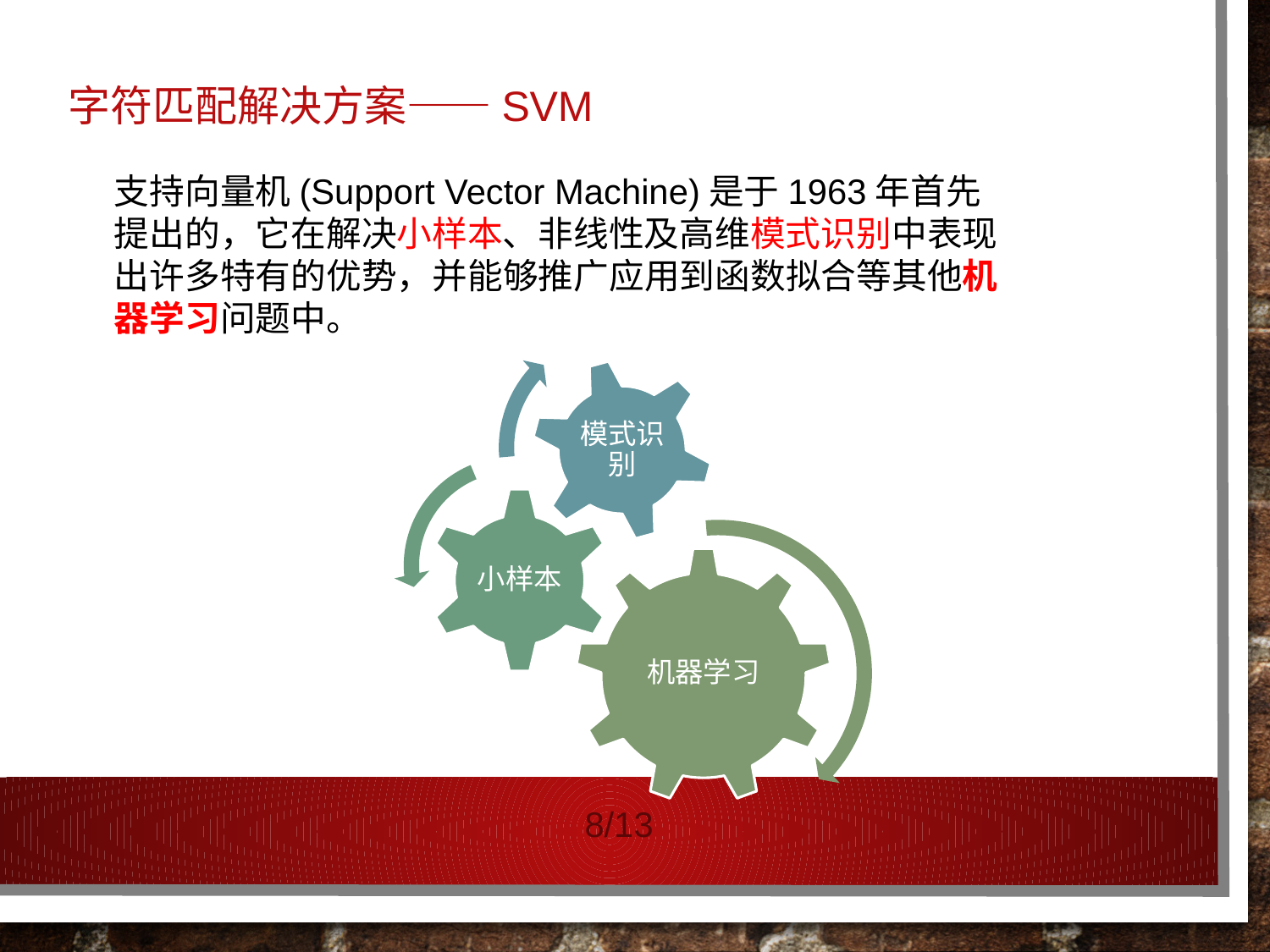

# 字符匹配解决方案——SVM
支持向量机(Support Vector Machine)是于1963年首先提出的，它在解决小样本、非线性及高维模式识别中表现出许多特有的优势，并能够推广应用到函数拟合等其他机器学习问题中。
机器学习
小样本
模式识别
8/13